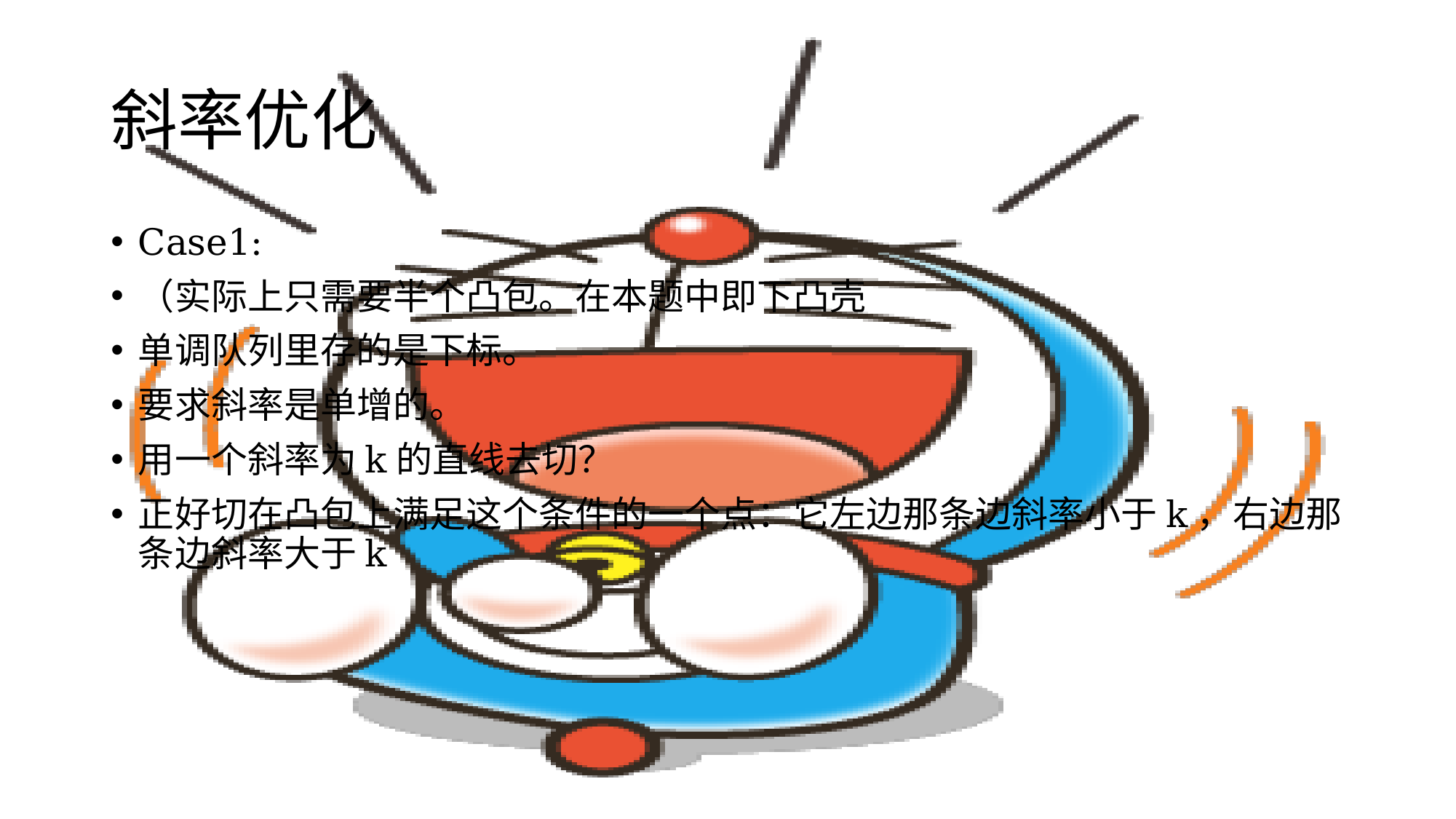

# 斜率优化
Case1:
（实际上只需要半个凸包。在本题中即下凸壳
单调队列里存的是下标。
要求斜率是单增的。
用一个斜率为k的直线去切？
正好切在凸包上满足这个条件的一个点：它左边那条边斜率小于k，右边那条边斜率大于k